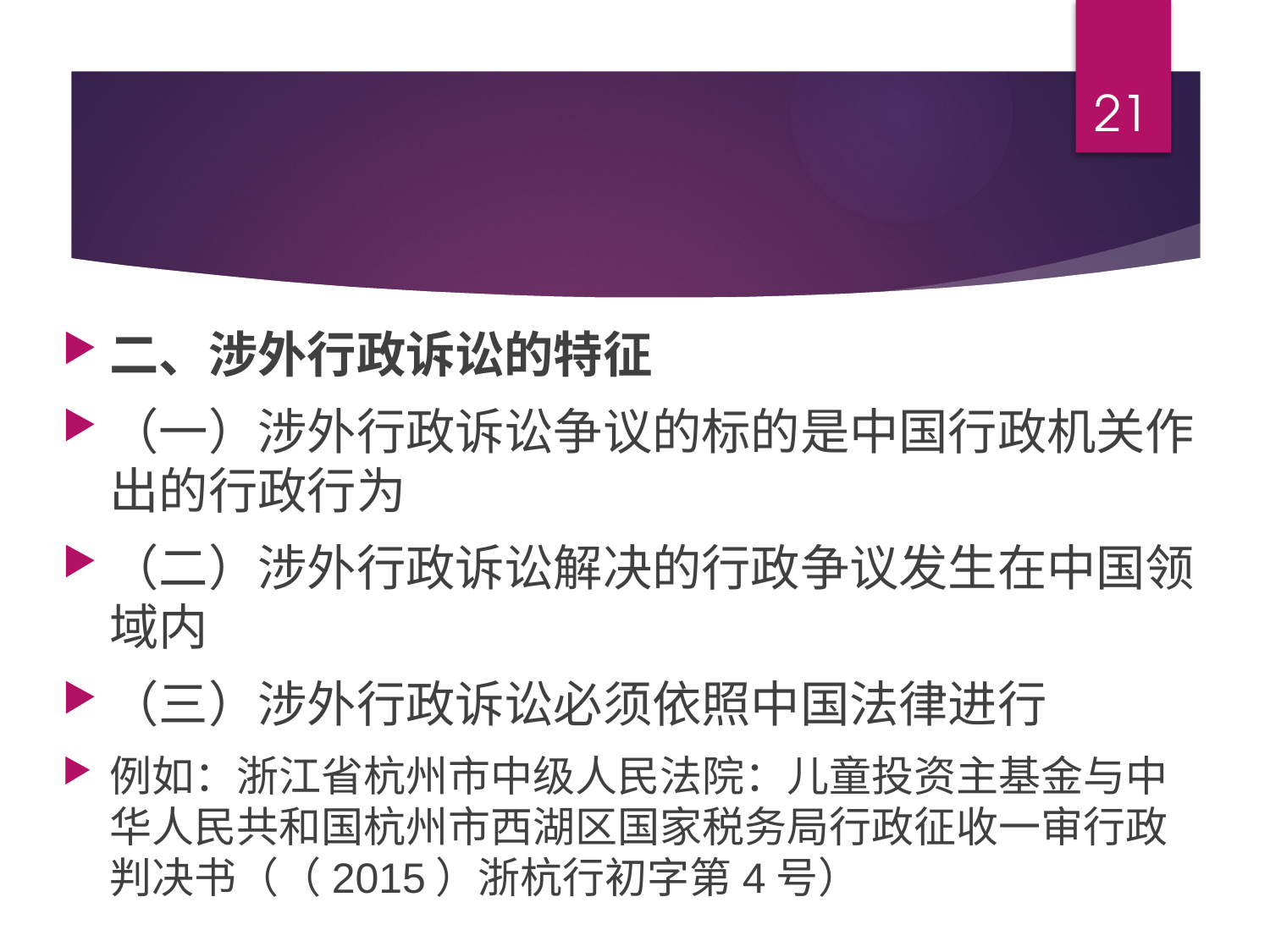

21
#
二、涉外行政诉讼的特征
（一）涉外行政诉讼争议的标的是中国行政机关作出的行政行为
（二）涉外行政诉讼解决的行政争议发生在中国领域内
（三）涉外行政诉讼必须依照中国法律进行
例如：浙江省杭州市中级人民法院：儿童投资主基金与中华人民共和国杭州市西湖区国家税务局行政征收一审行政判决书（（2015）浙杭行初字第4号）